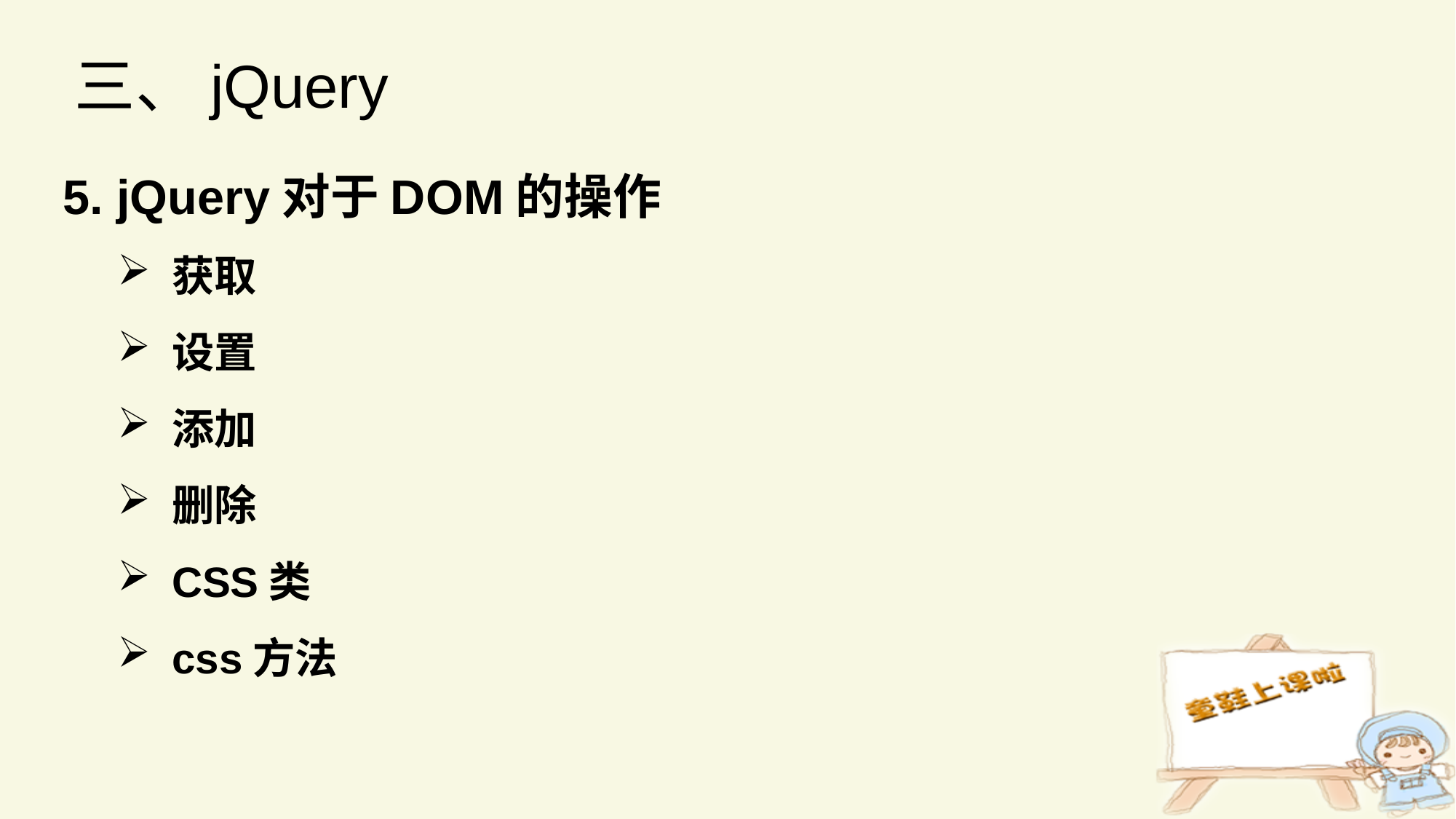

三、jQuery
5. jQuery对于DOM的操作
获取
设置
添加
删除
CSS类
css方法